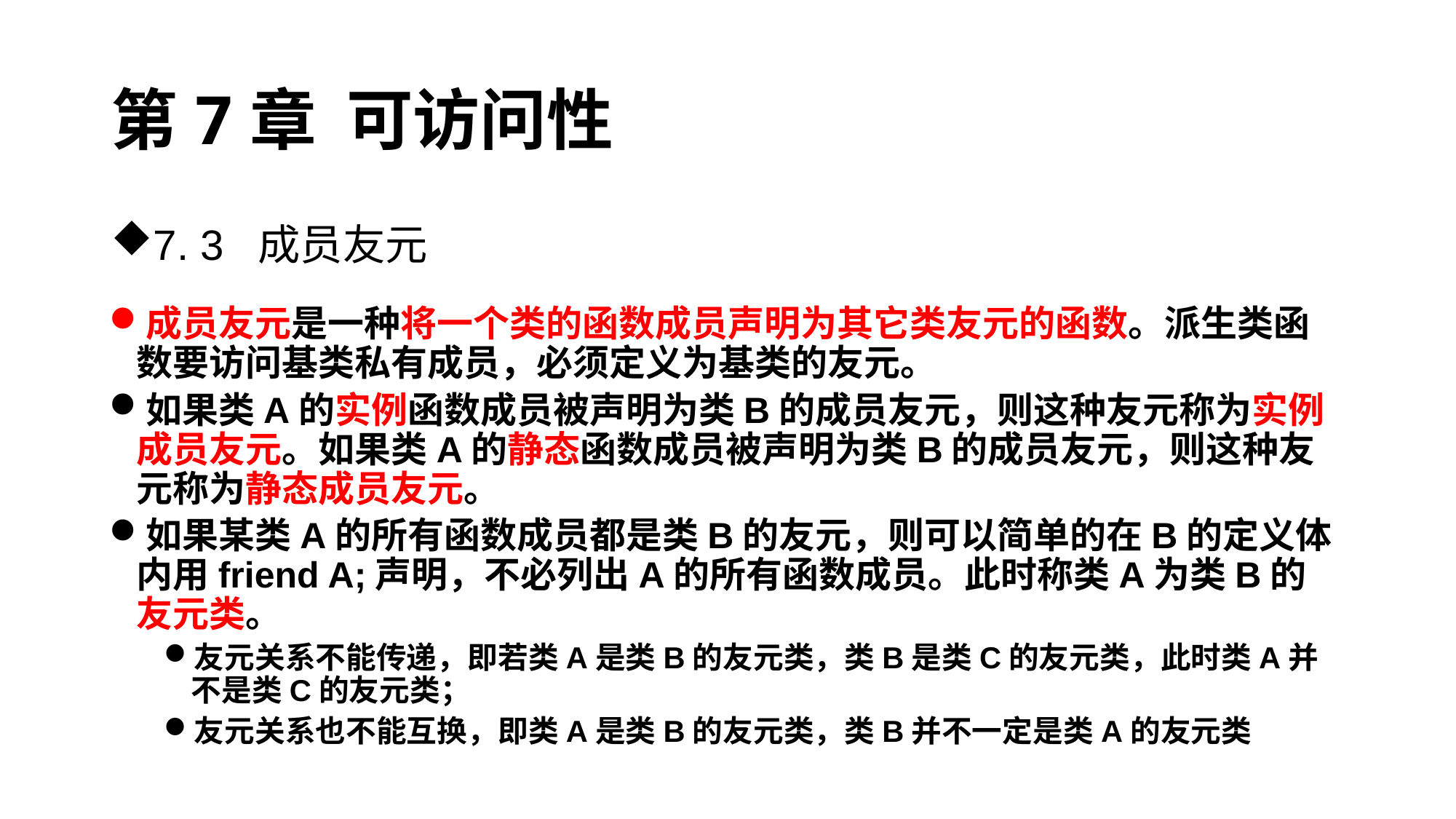

# 第7章  可访问性
7. 3  成员友元
成员友元是一种将一个类的函数成员声明为其它类友元的函数。派生类函数要访问基类私有成员，必须定义为基类的友元。
如果类A的实例函数成员被声明为类B的成员友元，则这种友元称为实例成员友元。如果类A的静态函数成员被声明为类B的成员友元，则这种友元称为静态成员友元。
如果某类A的所有函数成员都是类B的友元，则可以简单的在B的定义体内用friend A;声明，不必列出A的所有函数成员。此时称类A为类B的友元类。
友元关系不能传递，即若类A是类B的友元类，类B是类C的友元类，此时类A并不是类C的友元类；
友元关系也不能互换，即类A是类B的友元类，类B并不一定是类A的友元类